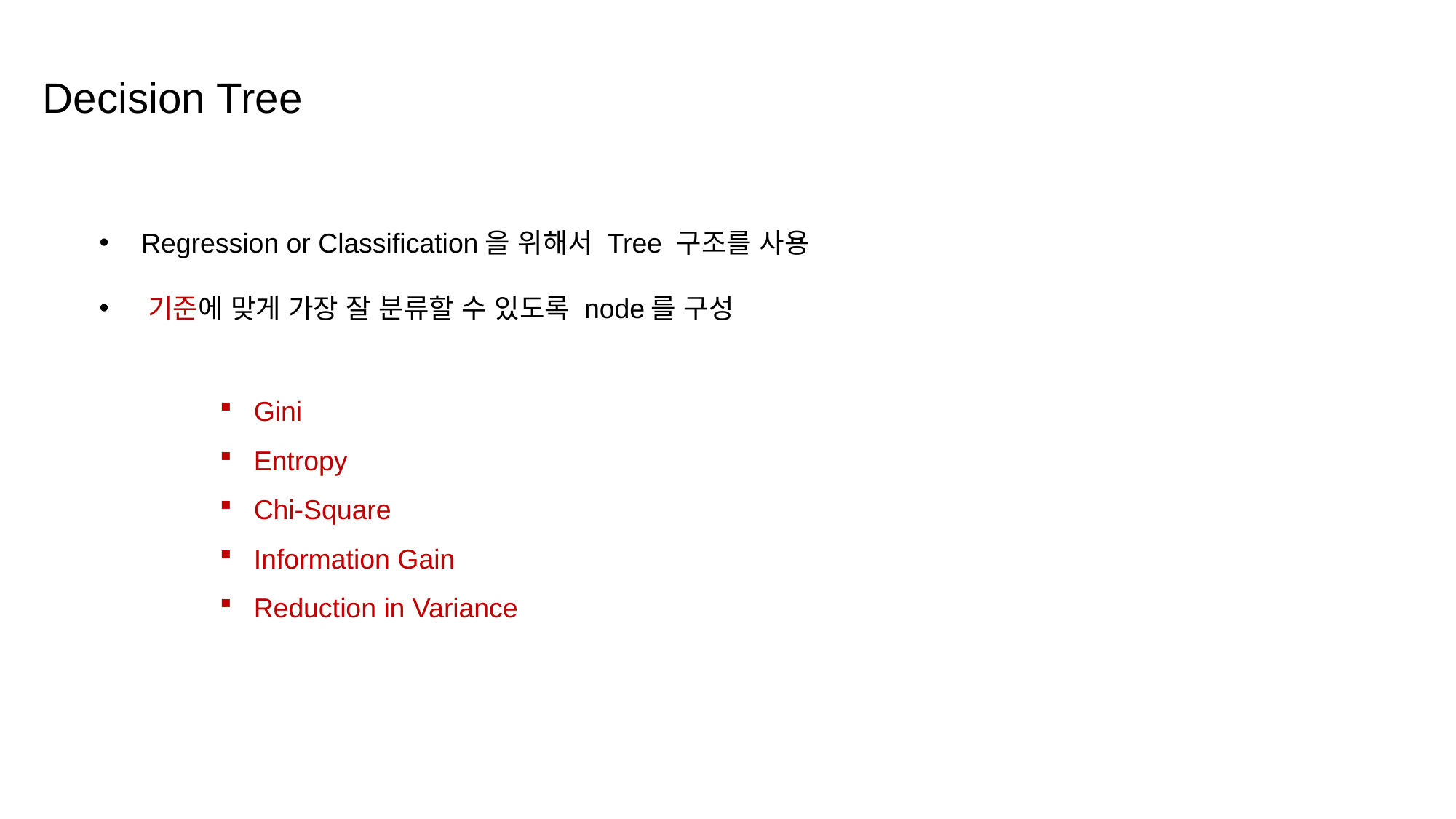

Decision Tree
 Regression or Classification을 위해서 Tree 구조를 사용
 기준에 맞게 가장 잘 분류할 수 있도록 node를 구성
Gini
Entropy
Chi-Square
Information Gain
Reduction in Variance